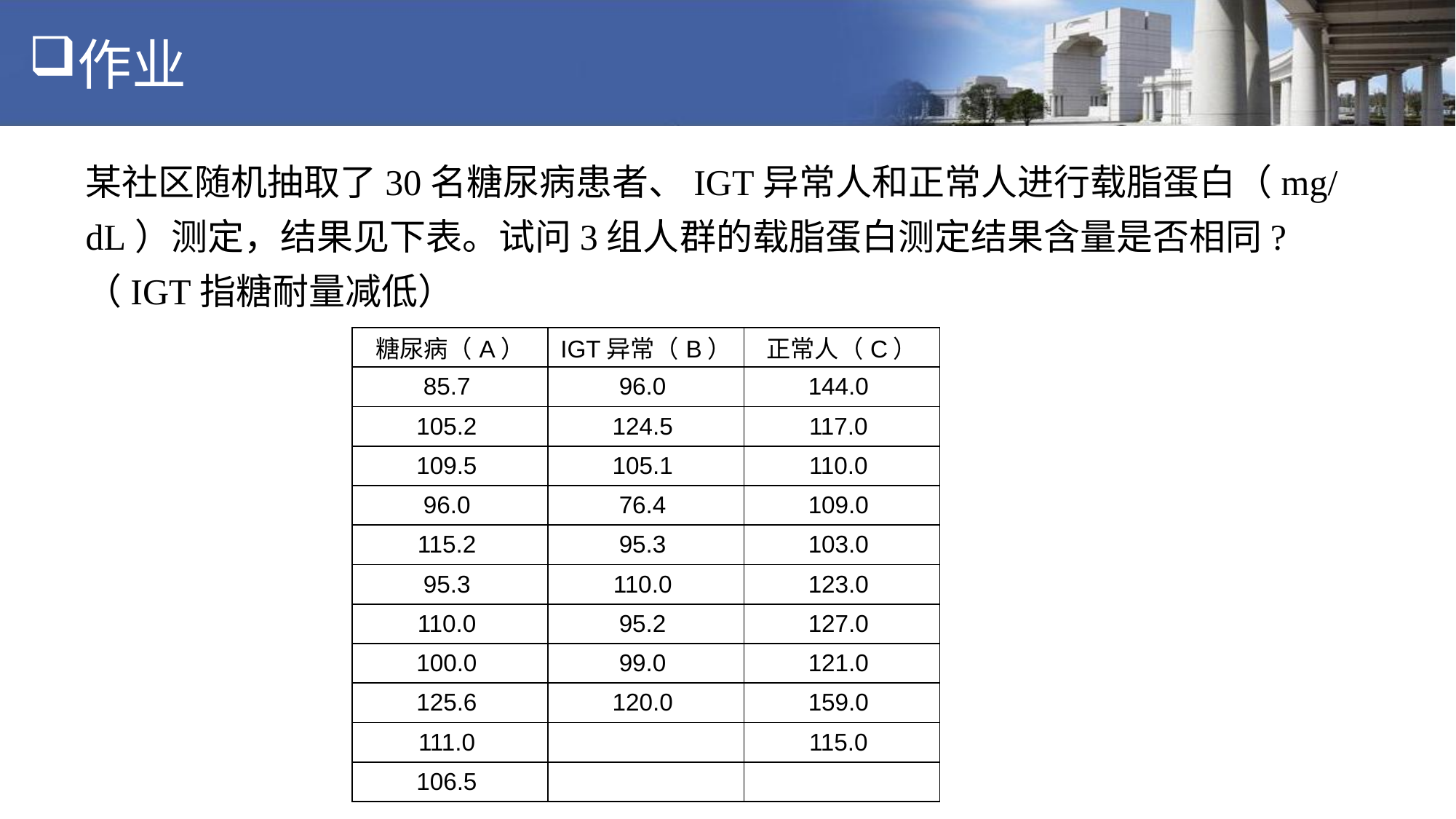

# 作业
某社区随机抽取了30名糖尿病患者、IGT异常人和正常人进行载脂蛋白（mg/dL）测定，结果见下表。试问3组人群的载脂蛋白测定结果含量是否相同?（IGT指糖耐量减低）

| 糖尿病（A） | IGT异常（B） | 正常人（C） |
| --- | --- | --- |
| 85.7 | 96.0 | 144.0 |
| 105.2 | 124.5 | 117.0 |
| 109.5 | 105.1 | 110.0 |
| 96.0 | 76.4 | 109.0 |
| 115.2 | 95.3 | 103.0 |
| 95.3 | 110.0 | 123.0 |
| 110.0 | 95.2 | 127.0 |
| 100.0 | 99.0 | 121.0 |
| 125.6 | 120.0 | 159.0 |
| 111.0 |  | 115.0 |
| 106.5 |  |  |